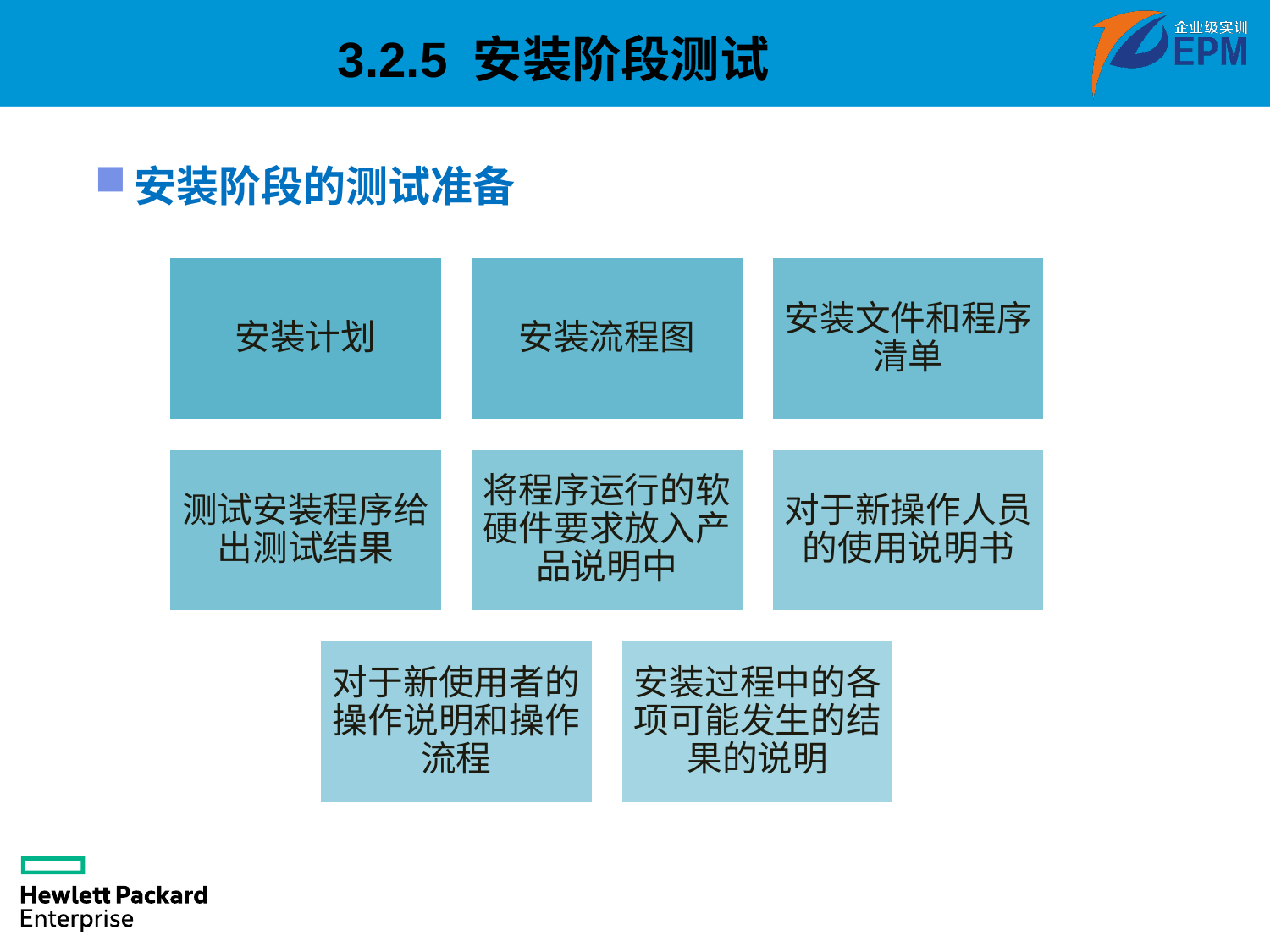

3.2.5 安装阶段测试
安装阶段的测试准备

安装计划
安装流程图
安装文件和程序清单
测试安装程序给出测试结果
将程序运行的软硬件要求放入产品说明中
对于新操作人员的使用说明书
对于新使用者的操作说明和操作流程
安装过程中的各项可能发生的结果的说明